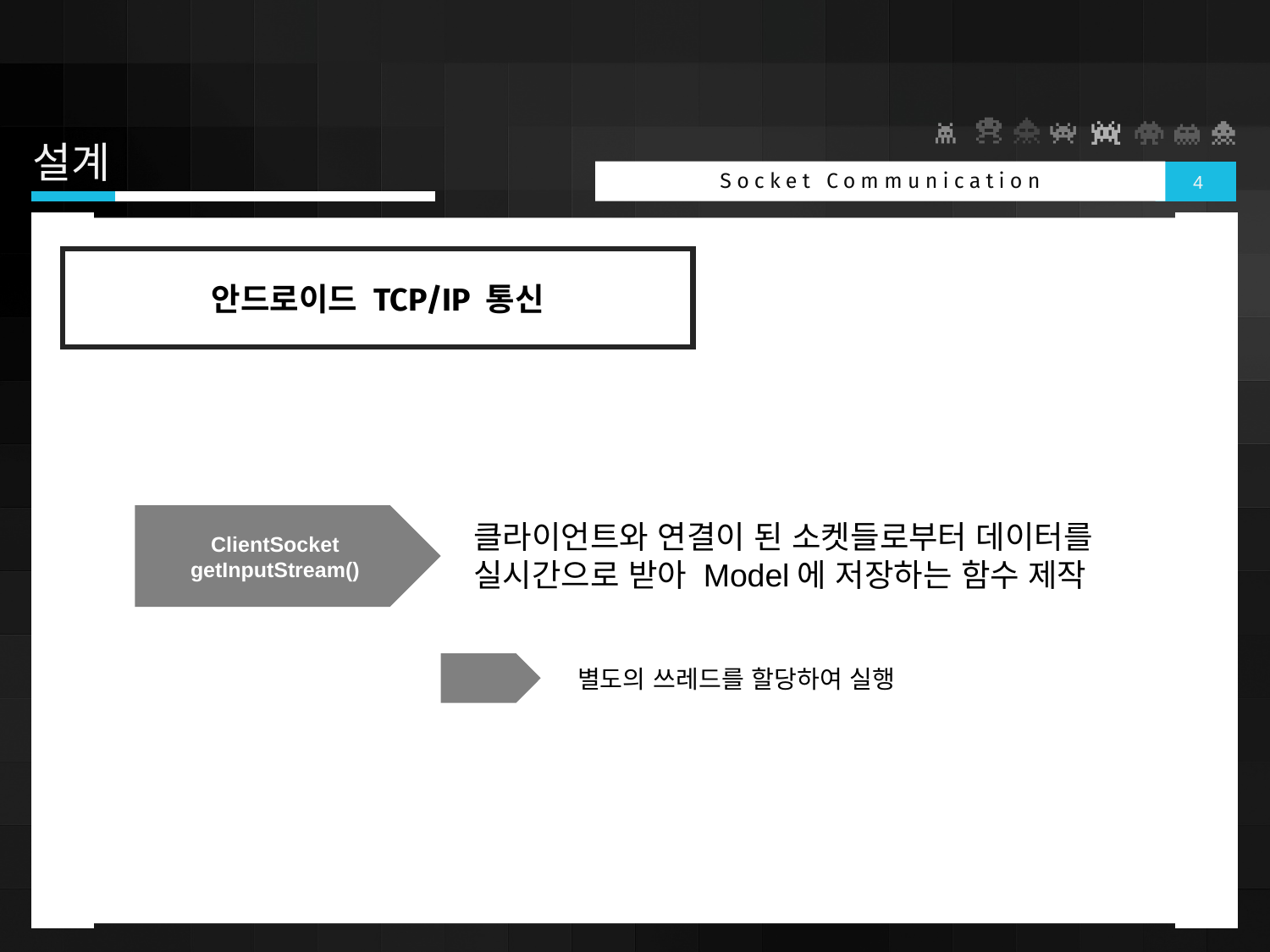

# 설계
Socket Communication
4

안드로이드 TCP/IP 통신
ClientSocket getInputStream()
클라이언트와 연결이 된 소켓들로부터 데이터를 실시간으로 받아 Model에 저장하는 함수 제작

별도의 쓰레드를 할당하여 실행